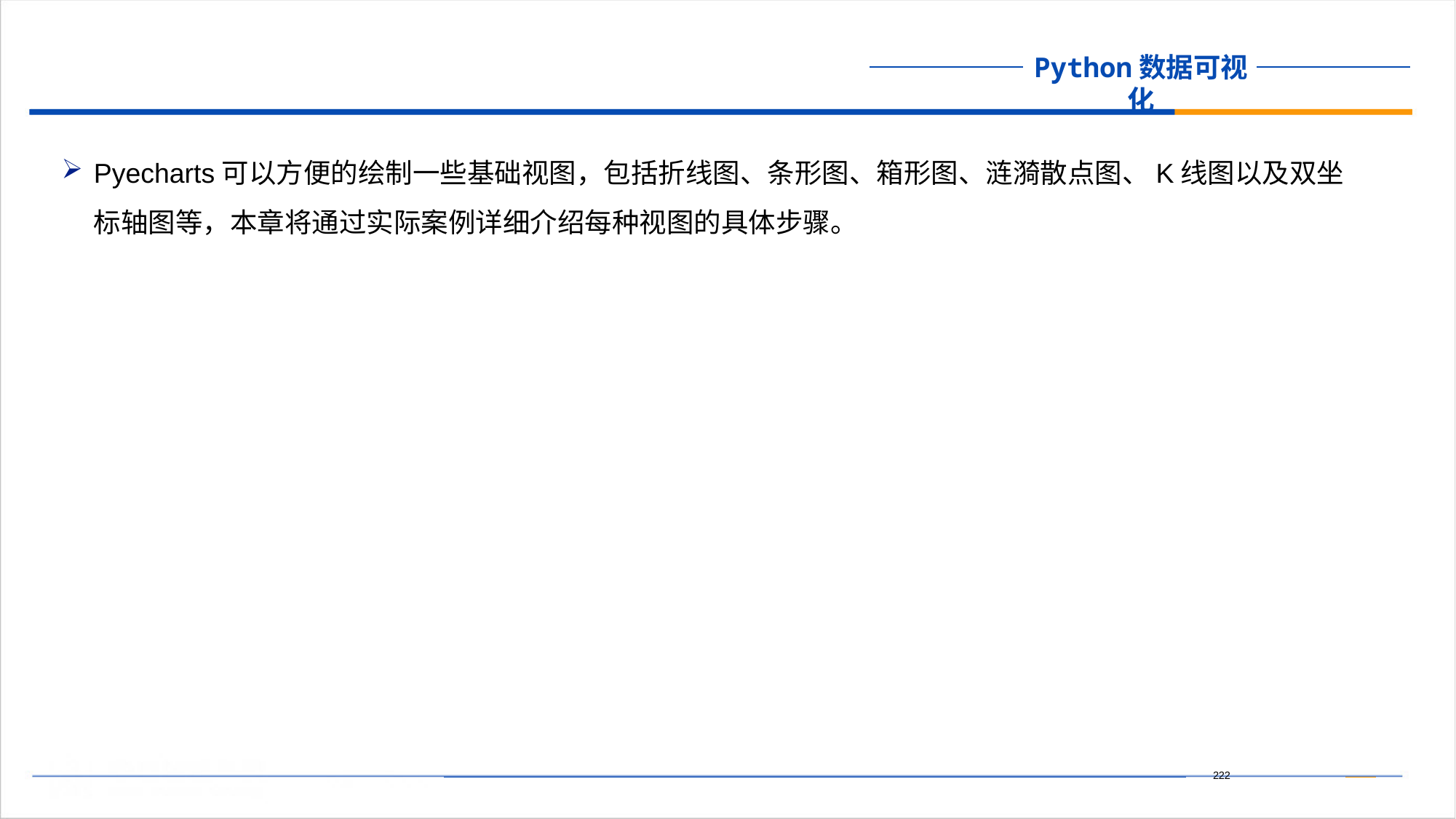

Pyecharts可以方便的绘制一些基础视图，包括折线图、条形图、箱形图、涟漪散点图、K线图以及双坐标轴图等，本章将通过实际案例详细介绍每种视图的具体步骤。